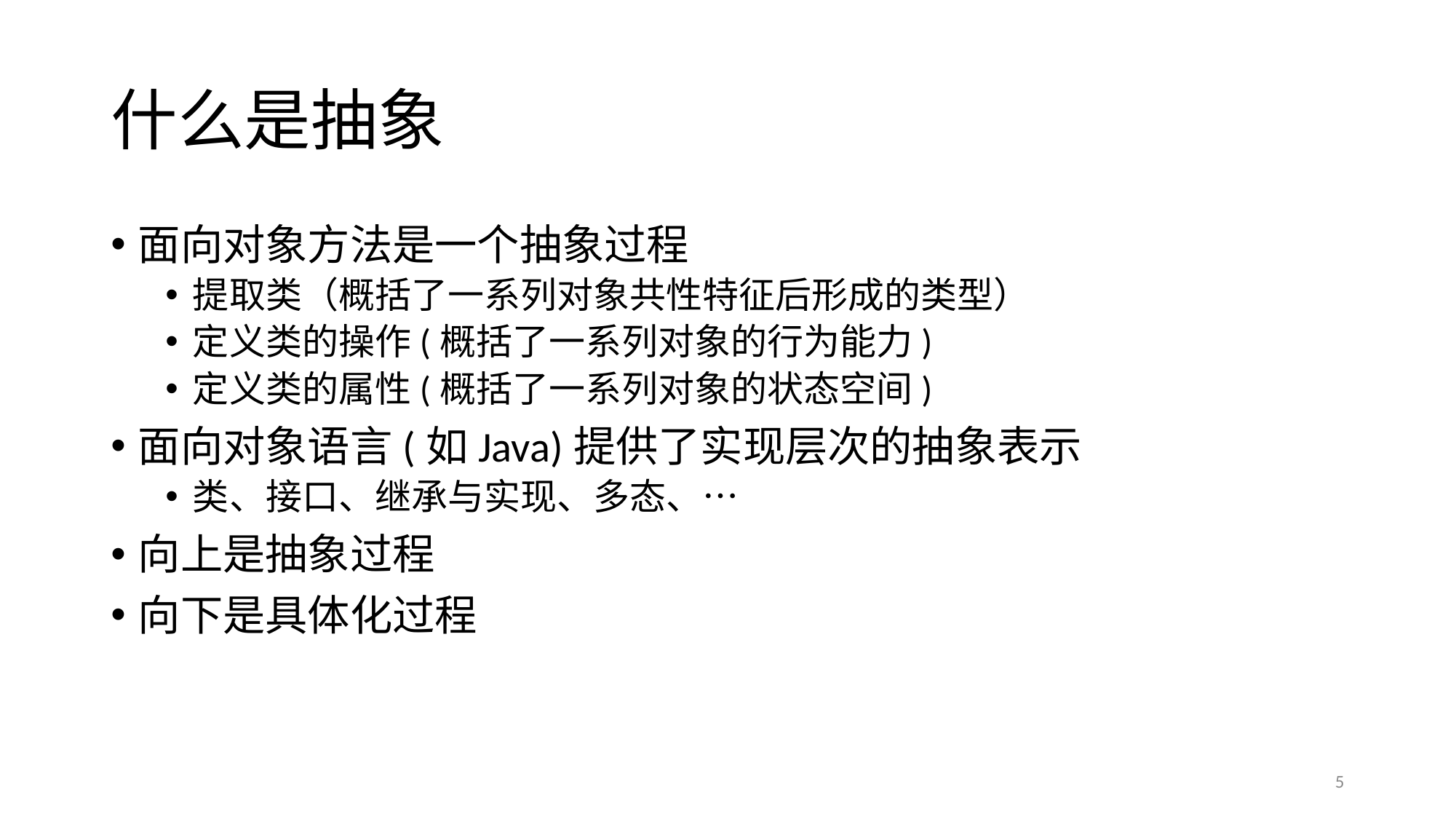

# 什么是抽象
面向对象方法是一个抽象过程
提取类（概括了一系列对象共性特征后形成的类型）
定义类的操作(概括了一系列对象的行为能力)
定义类的属性(概括了一系列对象的状态空间)
面向对象语言(如Java)提供了实现层次的抽象表示
类、接口、继承与实现、多态、…
向上是抽象过程
向下是具体化过程
5